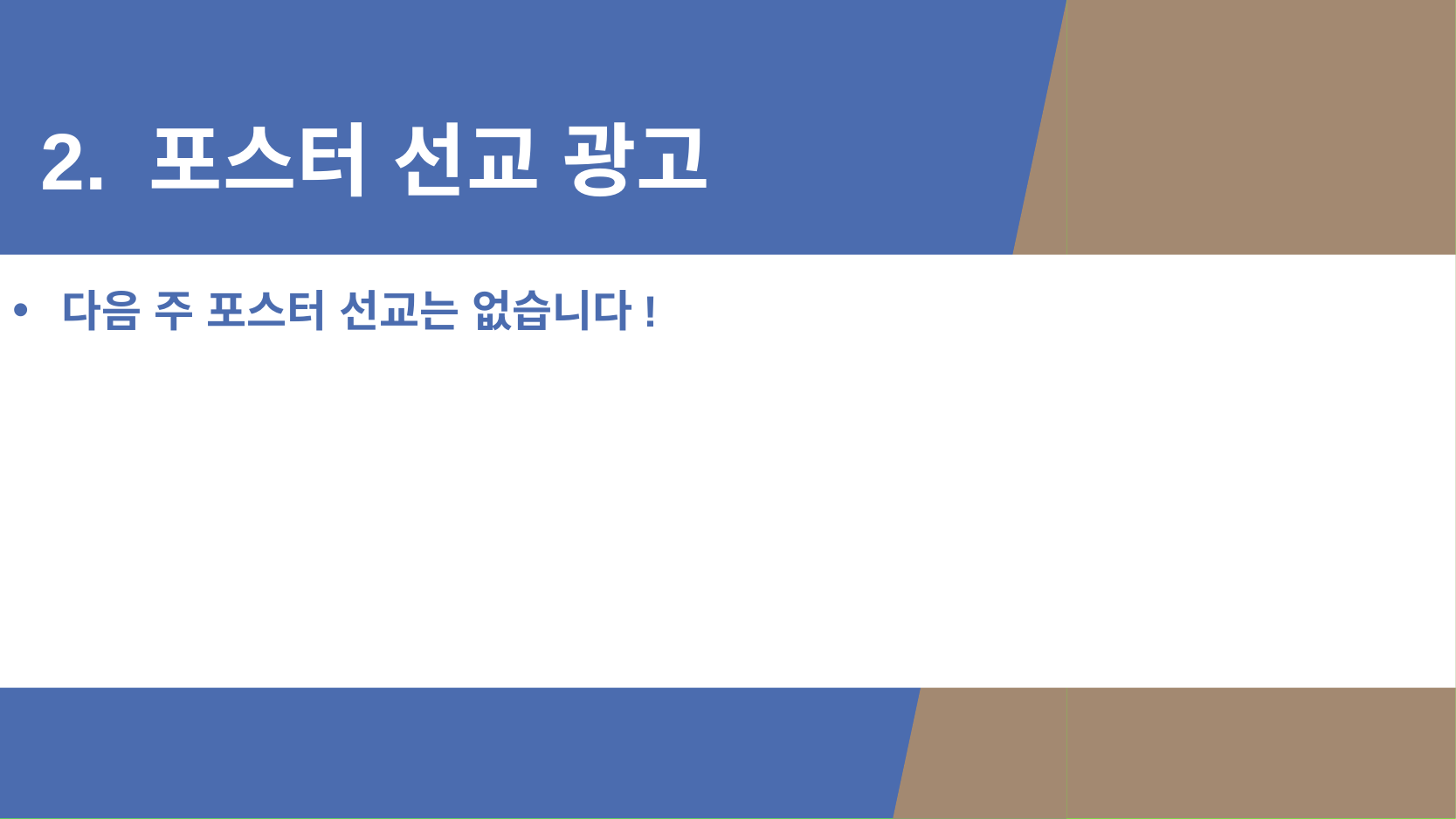

2. 포스터 선교 광고

다음 주 포스터 선교는 없습니다!